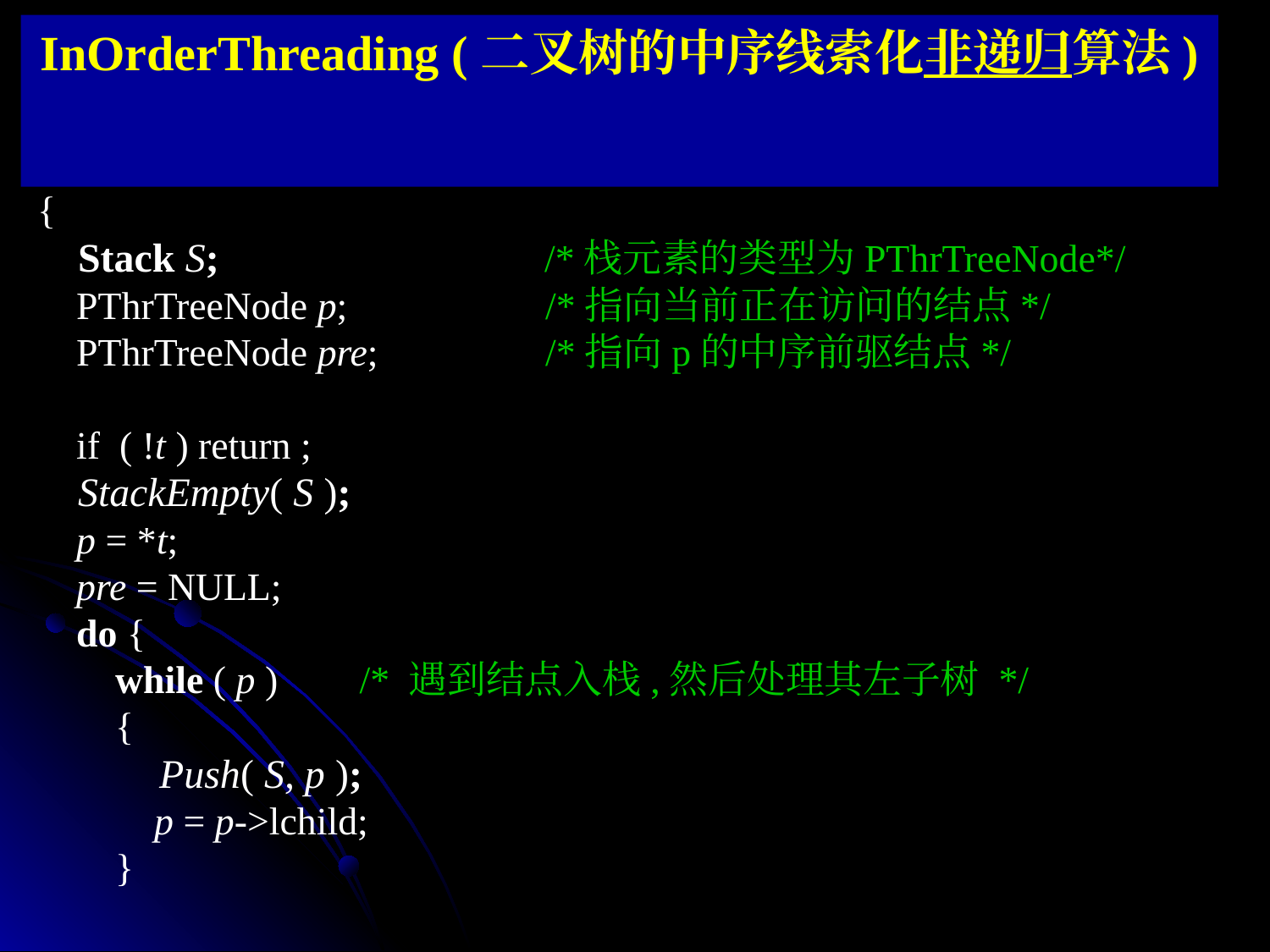

InOrderThreading (二叉树的中序线索化非递归算法)
void thread (PThrTree t)
{
    Stack S; 	                          /*栈元素的类型为PThrTreeNode*/
    PThrTreeNode p;   	  	/*指向当前正在访问的结点*/
    PThrTreeNode pre;  	  	/*指向p的中序前驱结点*/

    if  ( !t ) return ;
    StackEmpty( S );
    p = *t;
    pre = NULL;
    do {
        while ( p ) 	       /* 遇到结点入栈,然后处理其左子树 */
        {
            Push( S, p );
            p = p->lchild;
        }